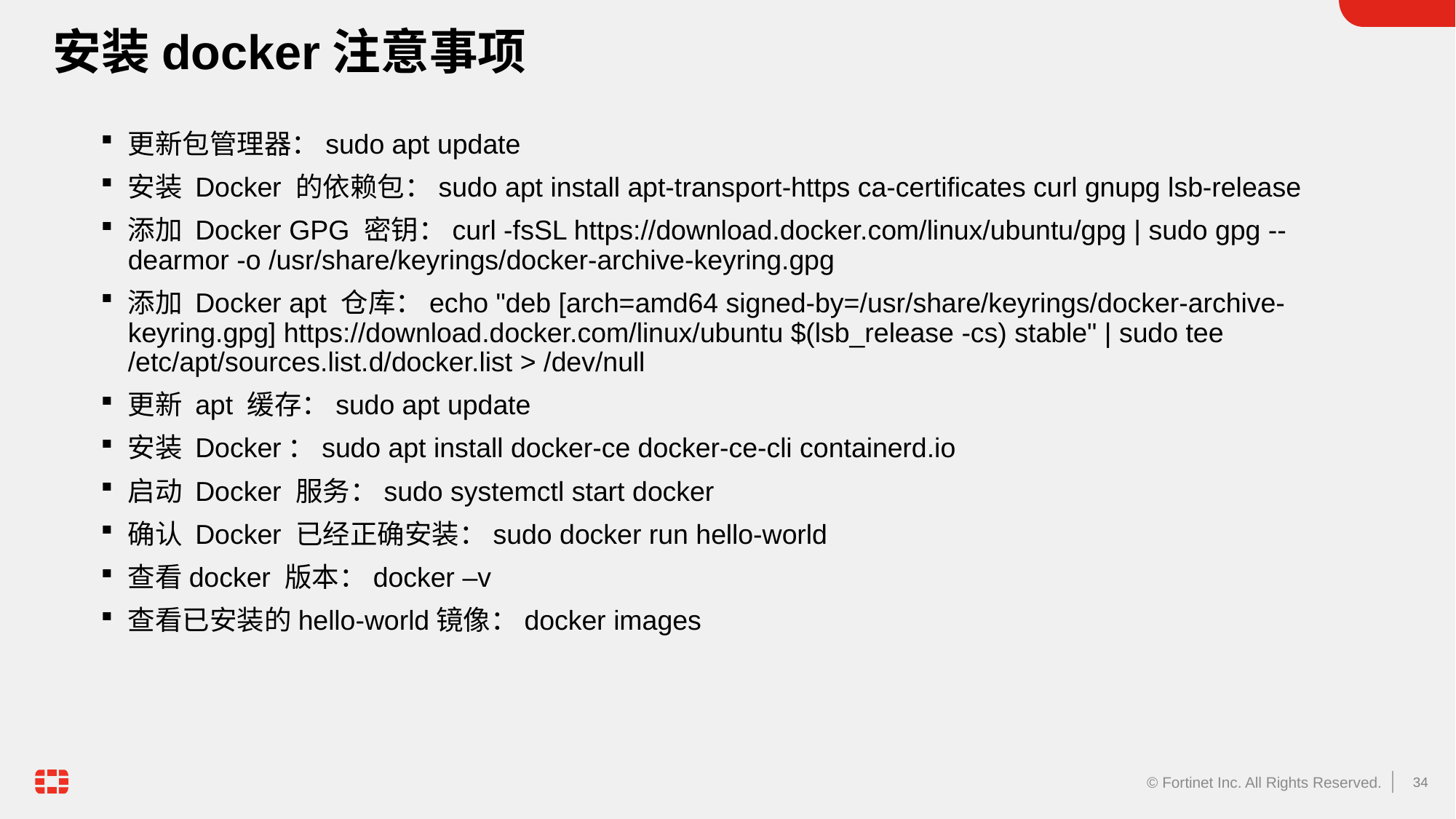

# 安装docker注意事项
更新包管理器：sudo apt update
安装 Docker 的依赖包：sudo apt install apt-transport-https ca-certificates curl gnupg lsb-release
添加 Docker GPG 密钥：curl -fsSL https://download.docker.com/linux/ubuntu/gpg | sudo gpg --dearmor -o /usr/share/keyrings/docker-archive-keyring.gpg
添加 Docker apt 仓库：echo "deb [arch=amd64 signed-by=/usr/share/keyrings/docker-archive-keyring.gpg] https://download.docker.com/linux/ubuntu $(lsb_release -cs) stable" | sudo tee /etc/apt/sources.list.d/docker.list > /dev/null
更新 apt 缓存：sudo apt update
安装 Docker：sudo apt install docker-ce docker-ce-cli containerd.io
启动 Docker 服务：sudo systemctl start docker
确认 Docker 已经正确安装：sudo docker run hello-world
查看docker 版本：docker –v
查看已安装的hello-world镜像：docker images